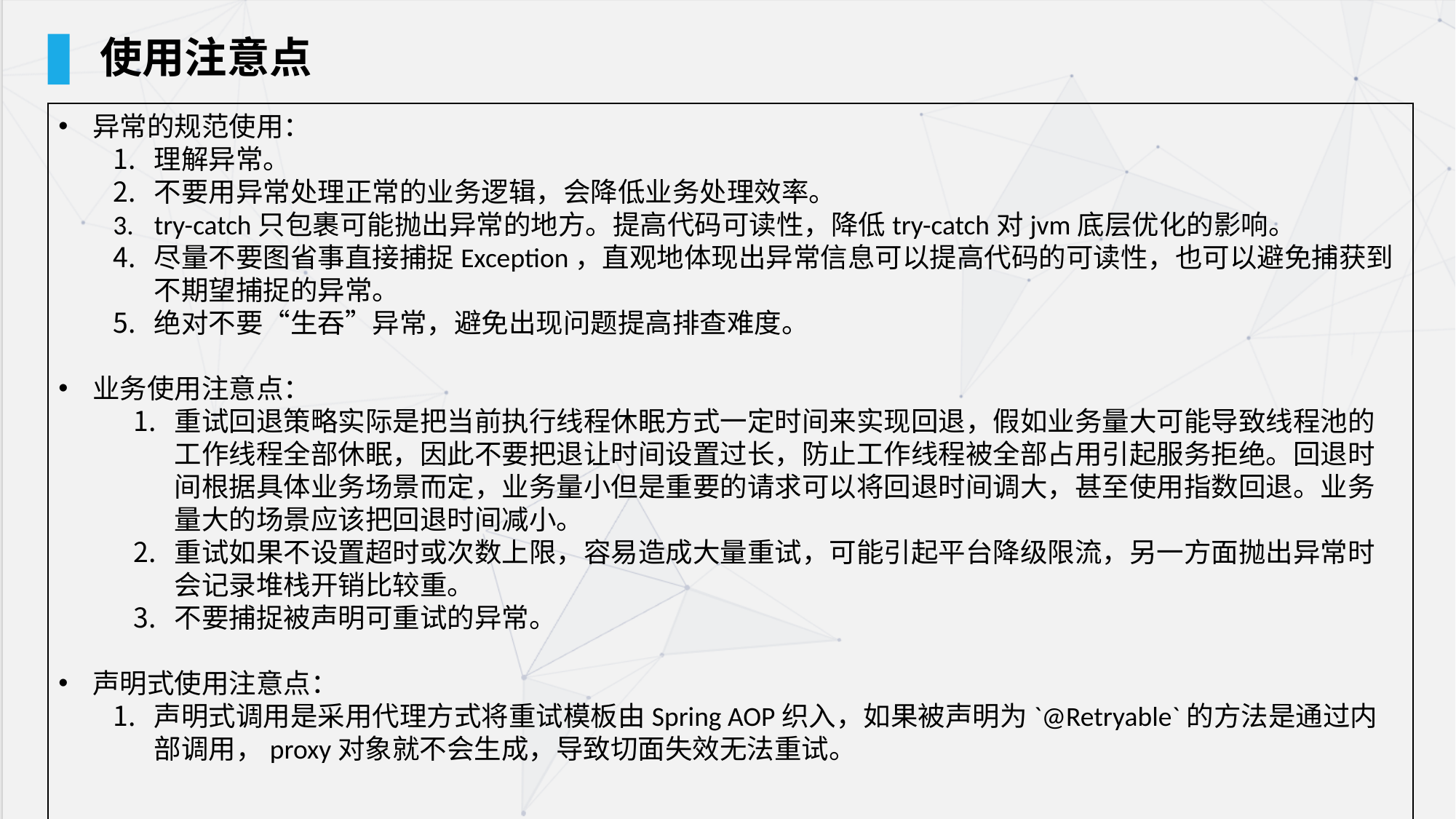

使用注意点

异常的规范使用：
理解异常。
不要用异常处理正常的业务逻辑，会降低业务处理效率。
try-catch只包裹可能抛出异常的地方。提高代码可读性，降低try-catch对jvm底层优化的影响。
尽量不要图省事直接捕捉Exception，直观地体现出异常信息可以提高代码的可读性，也可以避免捕获到不期望捕捉的异常。
绝对不要“生吞”异常，避免出现问题提高排查难度。

业务使用注意点：
重试回退策略实际是把当前执行线程休眠方式一定时间来实现回退，假如业务量大可能导致线程池的工作线程全部休眠，因此不要把退让时间设置过长，防止工作线程被全部占用引起服务拒绝。回退时间根据具体业务场景而定，业务量小但是重要的请求可以将回退时间调大，甚至使用指数回退。业务量大的场景应该把回退时间减小。
重试如果不设置超时或次数上限，容易造成大量重试，可能引起平台降级限流，另一方面抛出异常时会记录堆栈开销比较重。
不要捕捉被声明可重试的异常。

声明式使用注意点：
声明式调用是采用代理方式将重试模板由Spring AOP织入，如果被声明为`@Retryable`的方法是通过内部调用，proxy对象就不会生成，导致切面失效无法重试。